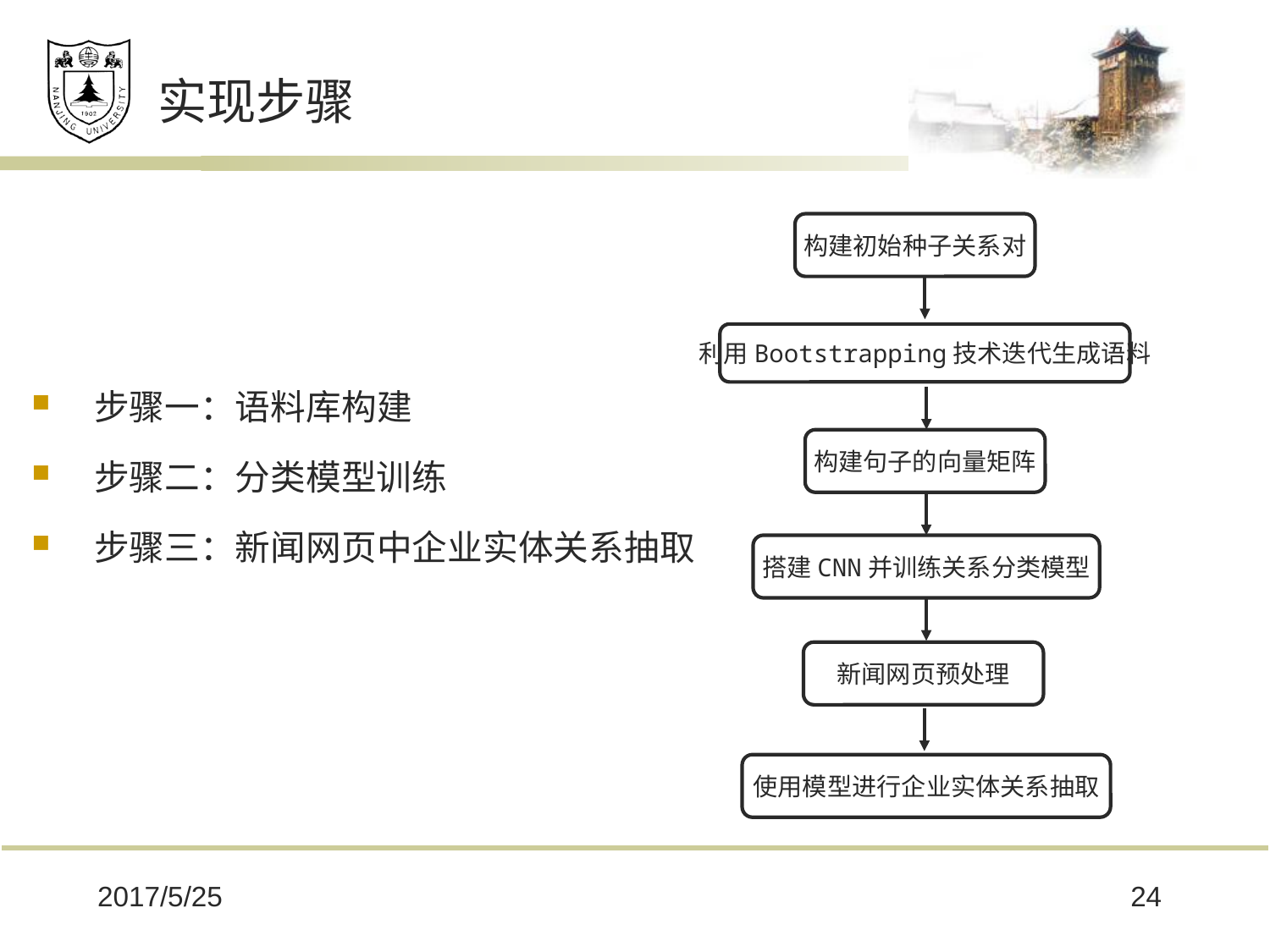

# 实现步骤
构建初始种子关系对
利用Bootstrapping技术迭代生成语料

步骤一：语料库构建
步骤二：分类模型训练
步骤三：新闻网页中企业实体关系抽取

构建句子的向量矩阵
搭建CNN并训练关系分类模型
新闻网页预处理
使用模型进行企业实体关系抽取
2017/5/25
24